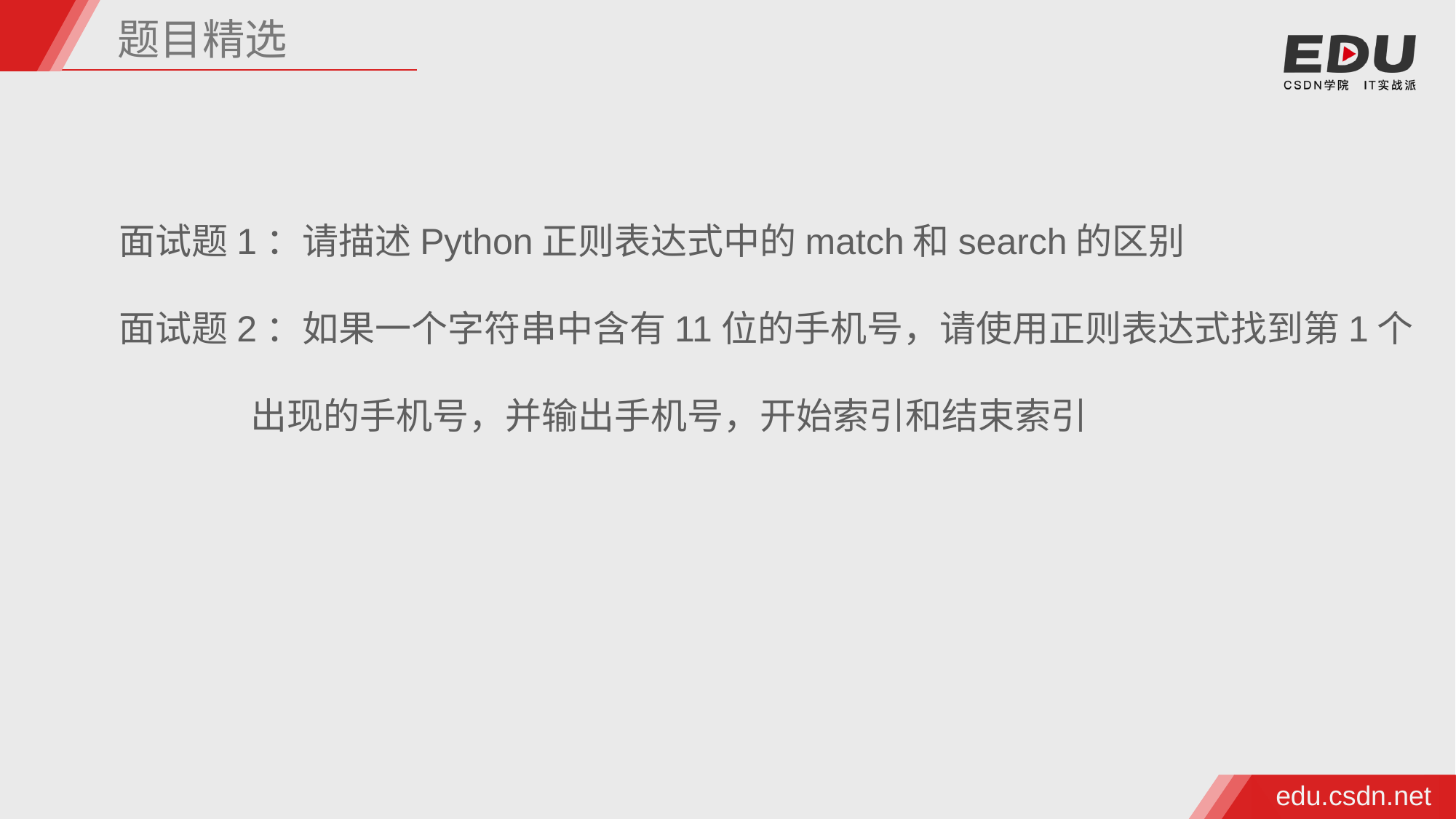

题目精选
面试题1：请描述Python正则表达式中的match和search的区别
面试题2：如果一个字符串中含有11位的手机号，请使用正则表达式找到第1个
               出现的手机号，并输出手机号，开始索引和结束索引
edu.csdn.net